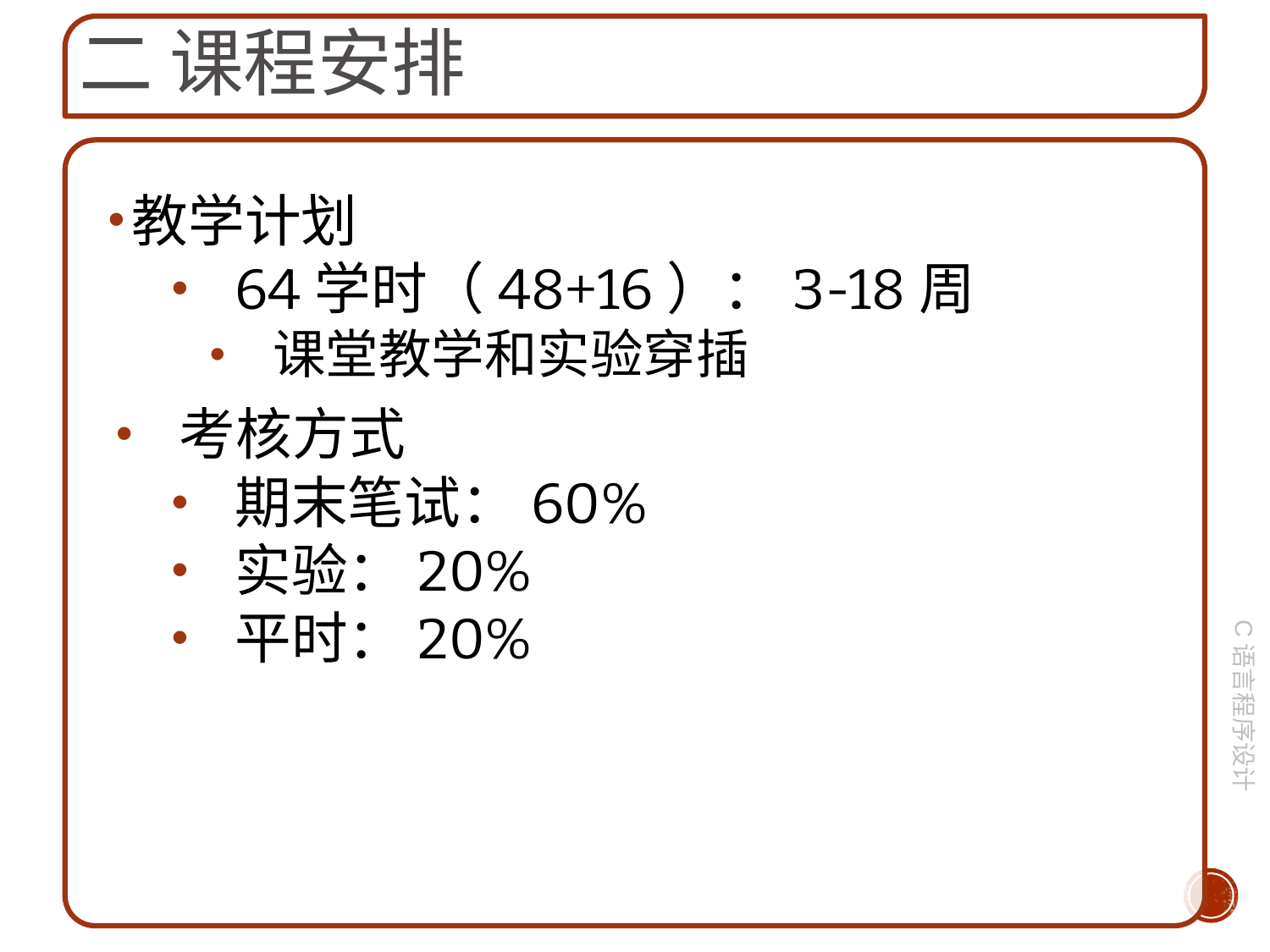

# 二 课程安排
教学计划
64学时（48+16）：3-18周
课堂教学和实验穿插
考核方式
期末笔试：60%
实验：20%
平时：20%